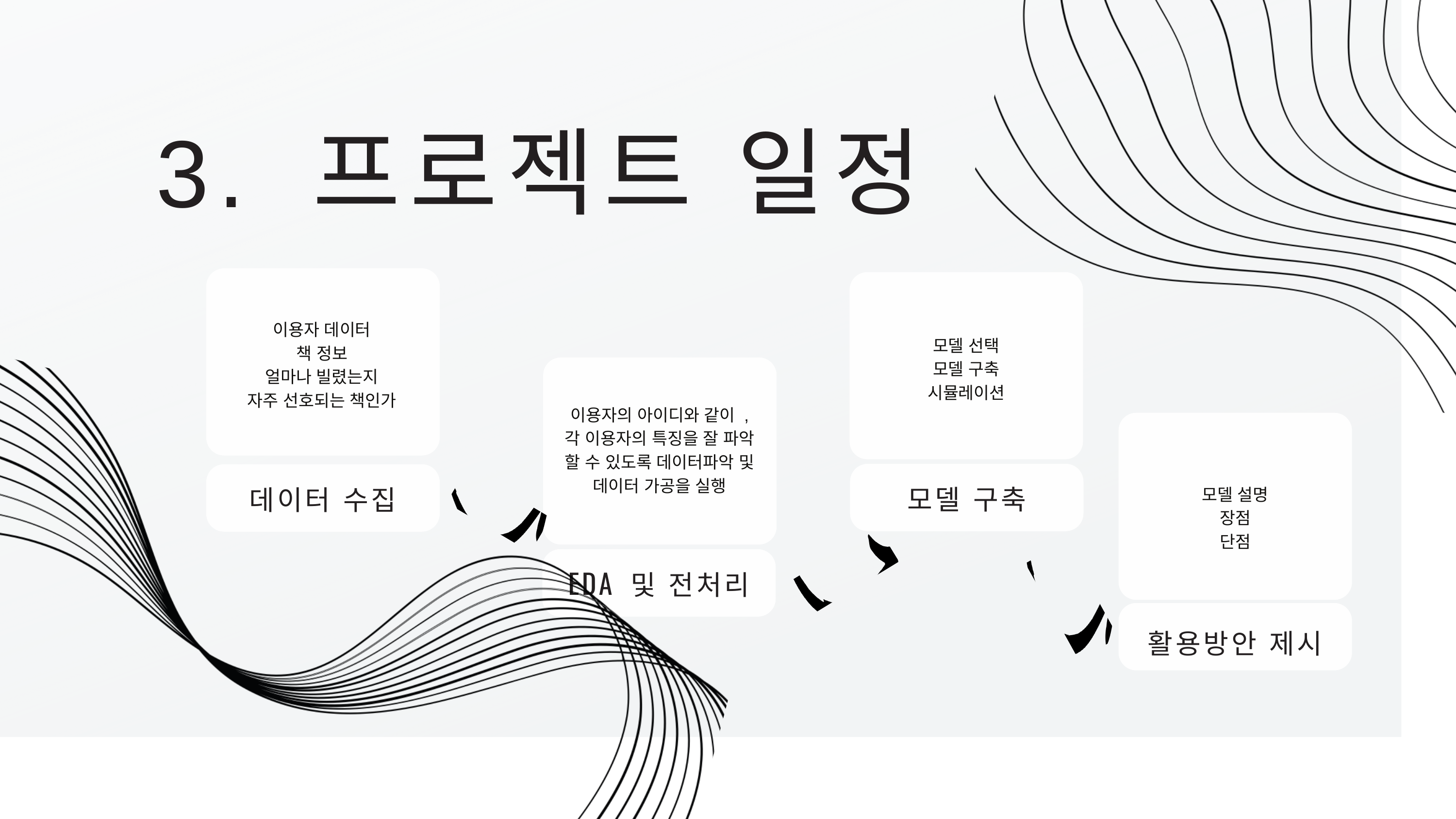

3. 프로젝트 일정

이용자 데이터
책 정보
얼마나 빌렸는지
자주 선호되는 책인가
모델 선택
모델 구축
시뮬레이션

이용자의 아이디와 같이 , 각 이용자의 특징을 잘 파악 할 수 있도록 데이터파악 및 데이터 가공을 실행

모델 구축
데이터 수집
모델 설명
장점
단점

EDA 및 전처리

활용방안 제시